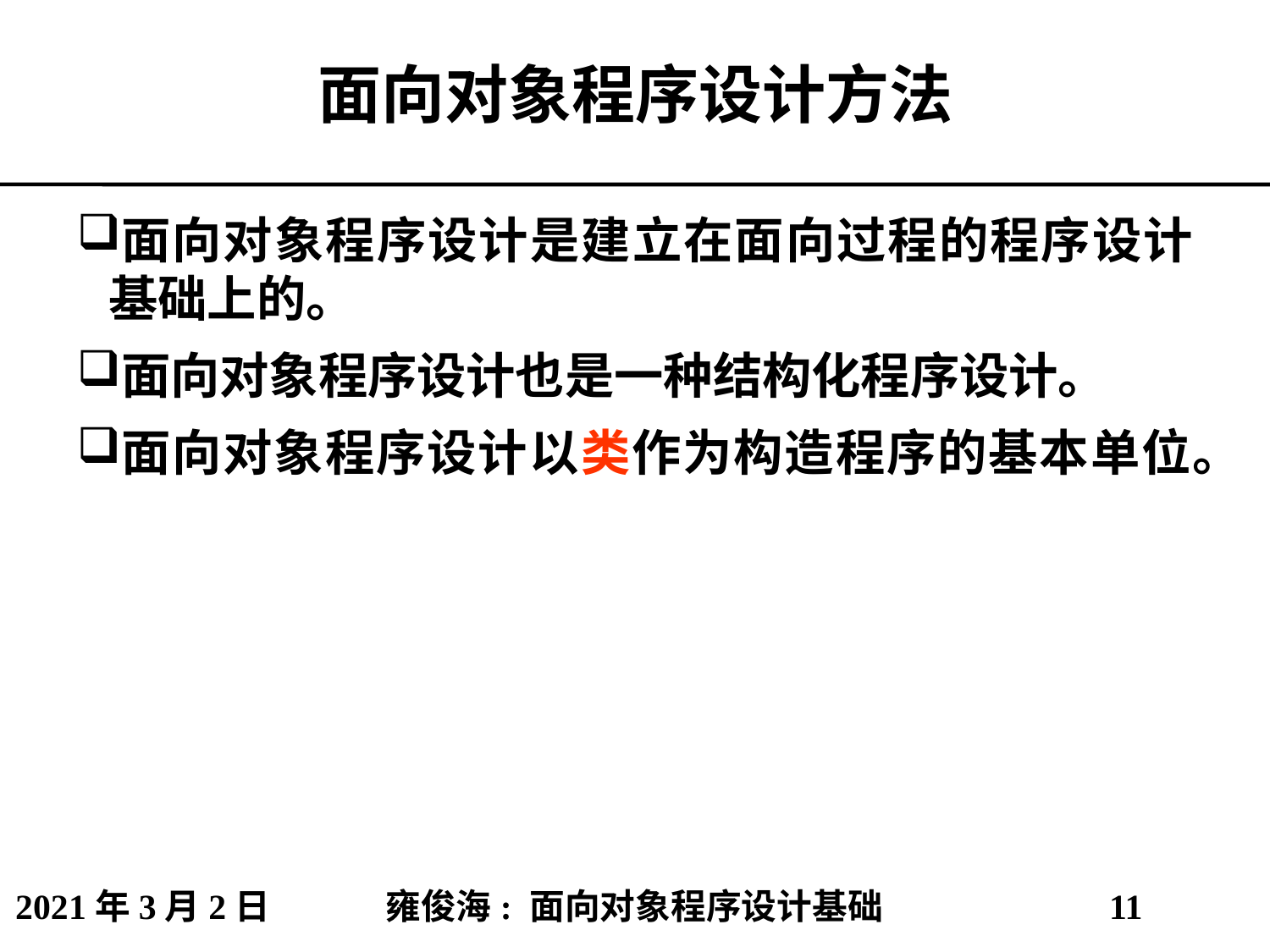

# 面向对象程序设计方法

面向对象程序设计是建立在面向过程的程序设计基础上的。
面向对象程序设计也是一种结构化程序设计。
面向对象程序设计以类作为构造程序的基本单位。
2021年3月2日
雍俊海: 面向对象程序设计基础
11